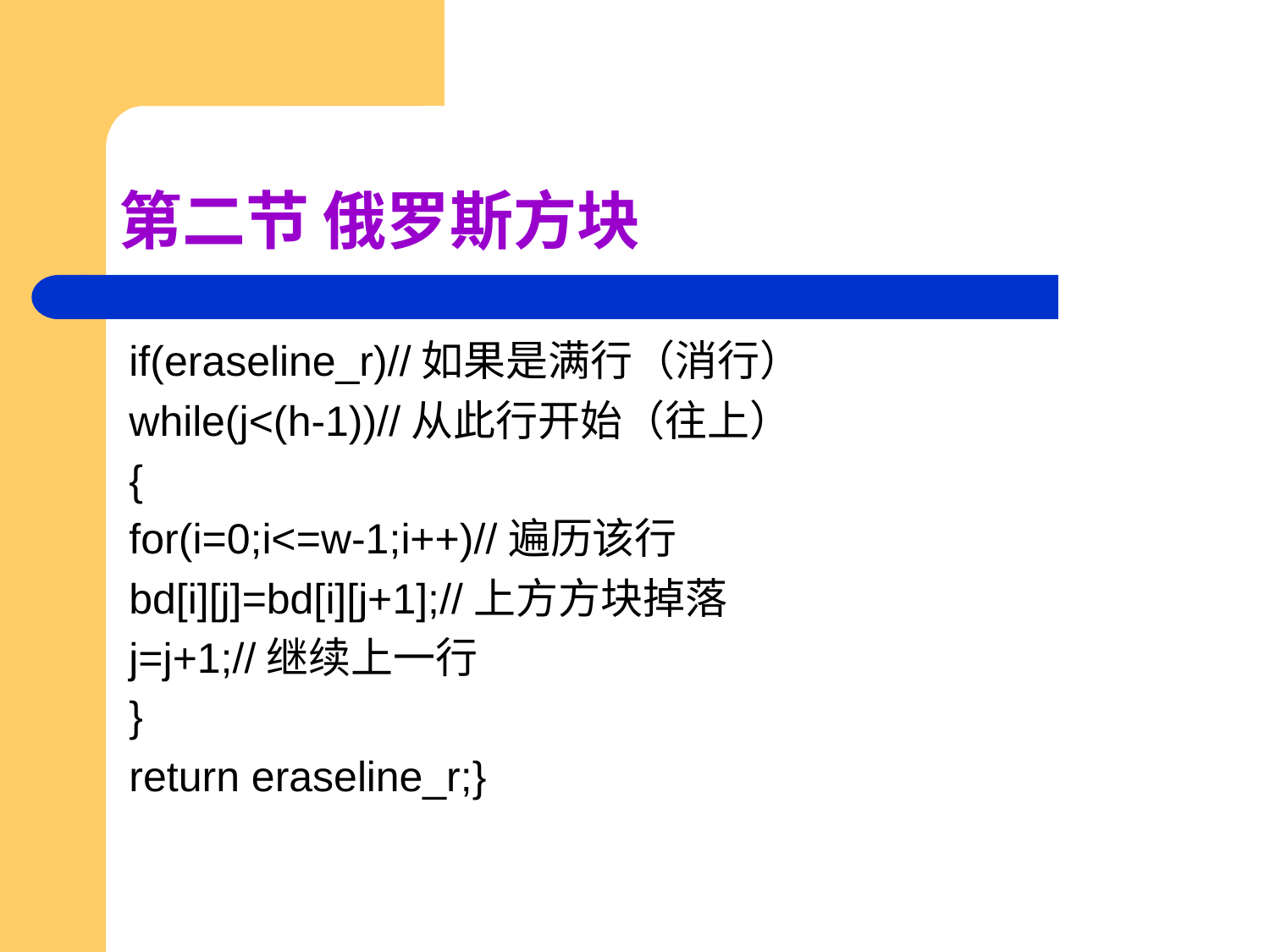

# 第二节 俄罗斯方块
if(eraseline_r)//如果是满行（消行）
while(j<(h-1))//从此行开始（往上）
{
for(i=0;i<=w-1;i++)//遍历该行
bd[i][j]=bd[i][j+1];//上方方块掉落
j=j+1;//继续上一行
}
return eraseline_r;}